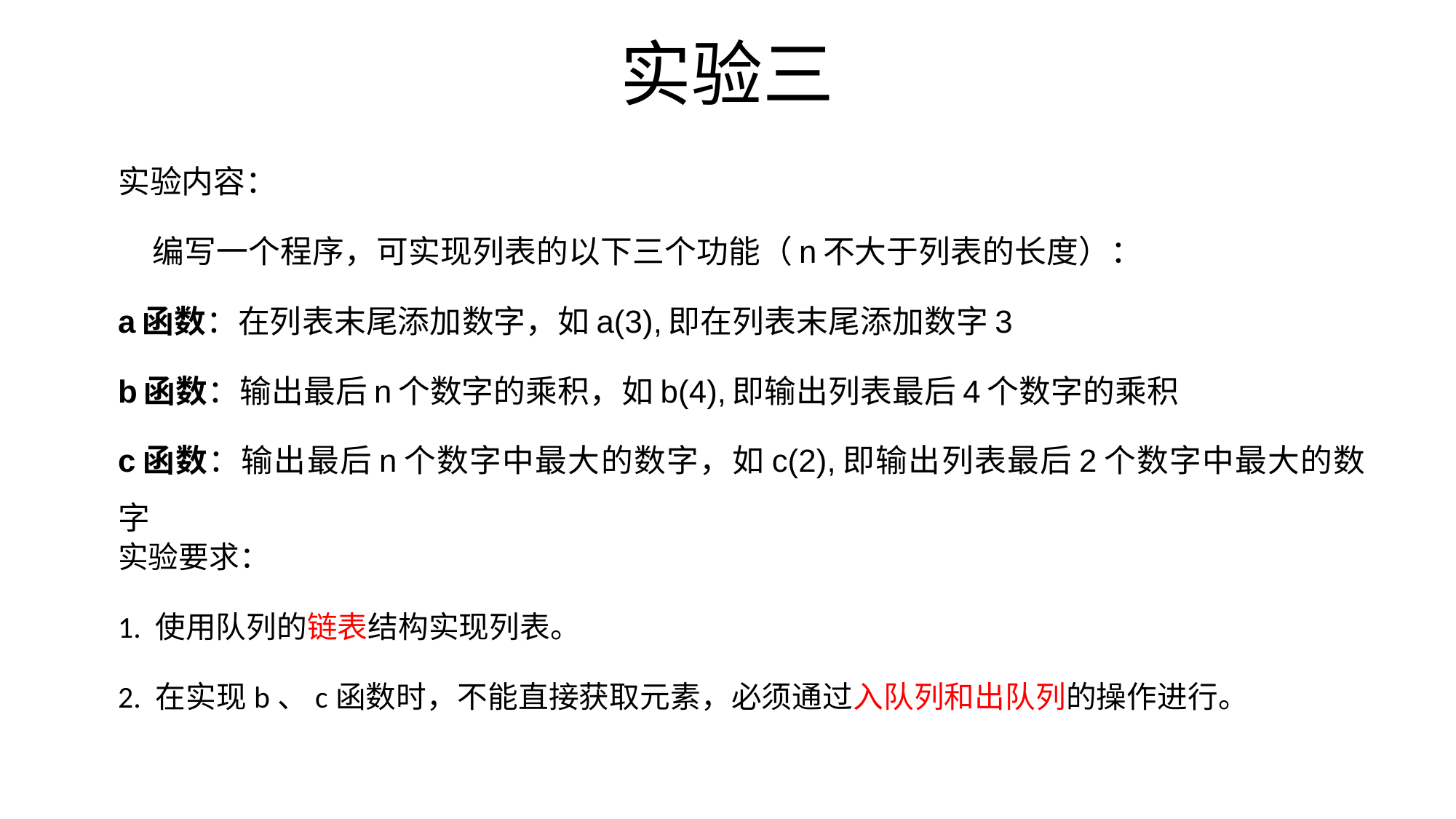

# 实验三
实验内容：
    编写一个程序，可实现列表的以下三个功能（n不大于列表的长度）：
a函数：在列表末尾添加数字，如a(3),即在列表末尾添加数字3
b函数：输出最后n个数字的乘积，如b(4),即输出列表最后4个数字的乘积
c函数：输出最后n个数字中最大的数字，如c(2),即输出列表最后2个数字中最大的数字

实验要求：
1. 使用队列的链表结构实现列表。
2. 在实现b、c函数时，不能直接获取元素，必须通过入队列和出队列的操作进行。